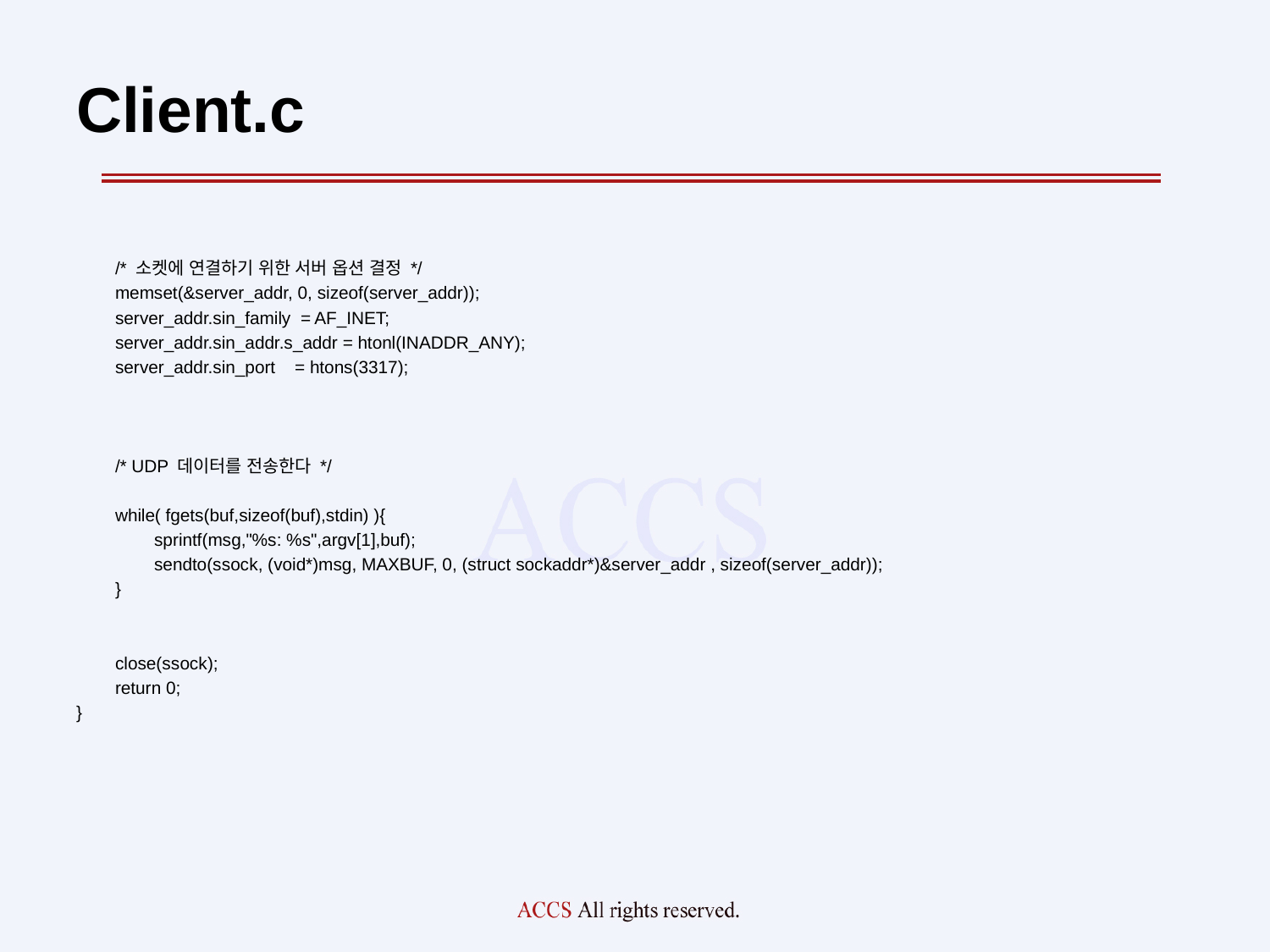

# Client.c

        /* 소켓에 연결하기 위한 서버 옵션 결정 */
        memset(&server_addr, 0, sizeof(server_addr));
        server_addr.sin_family  = AF_INET;
        server_addr.sin_addr.s_addr = htonl(INADDR_ANY);
        server_addr.sin_port    = htons(3317);

        /* UDP 데이터를 전송한다 */

        while( fgets(buf,sizeof(buf),stdin) ){
                sprintf(msg,"%s: %s",argv[1],buf);
                sendto(ssock, (void*)msg, MAXBUF, 0, (struct sockaddr*)&server_addr , sizeof(server_addr));
        }

        close(ssock);
        return 0;
}